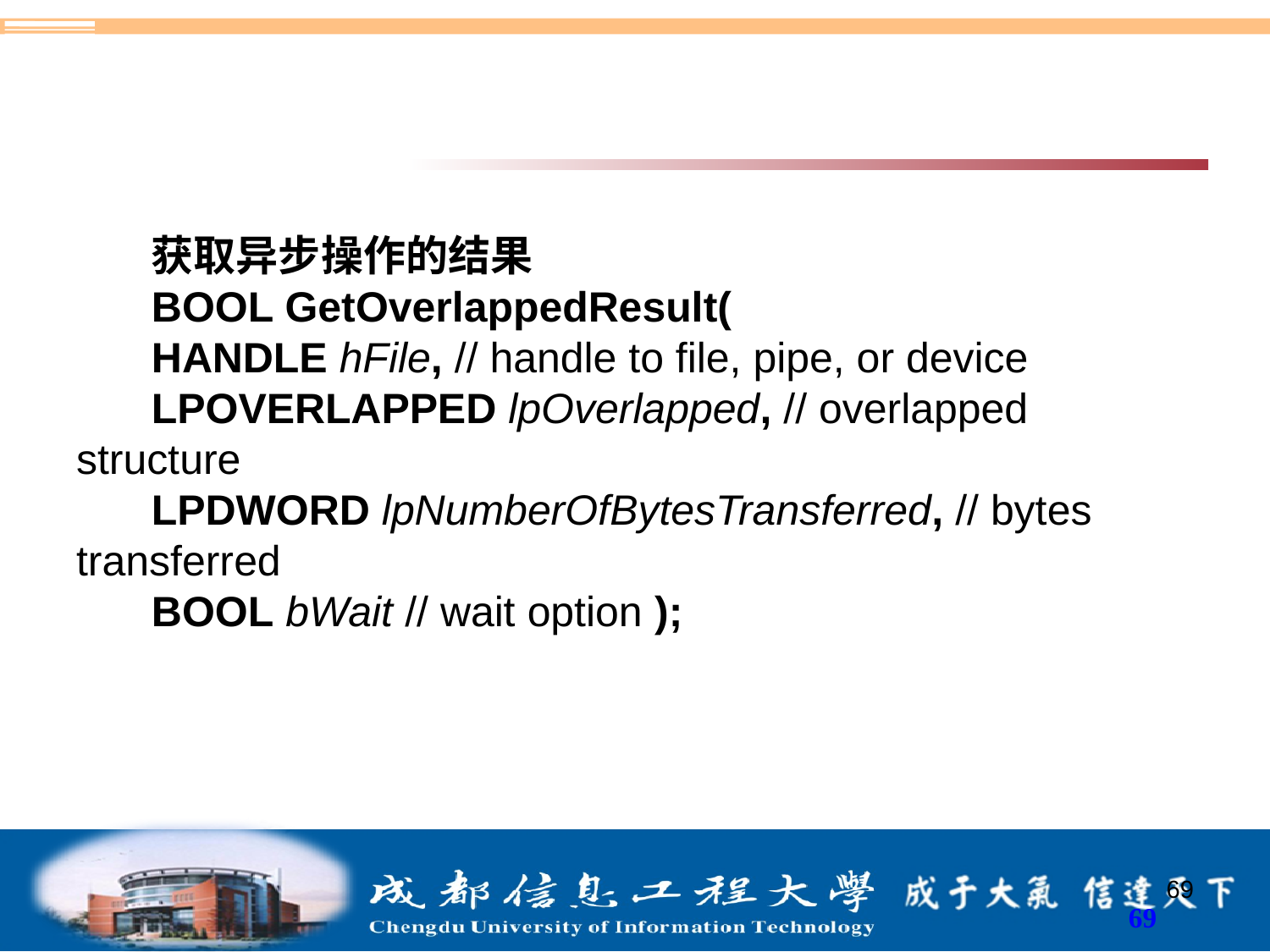

#
获取异步操作的结果
BOOL GetOverlappedResult(
HANDLE hFile, // handle to file, pipe, or device
LPOVERLAPPED lpOverlapped, // overlapped structure
LPDWORD lpNumberOfBytesTransferred, // bytes transferred
BOOL bWait // wait option );